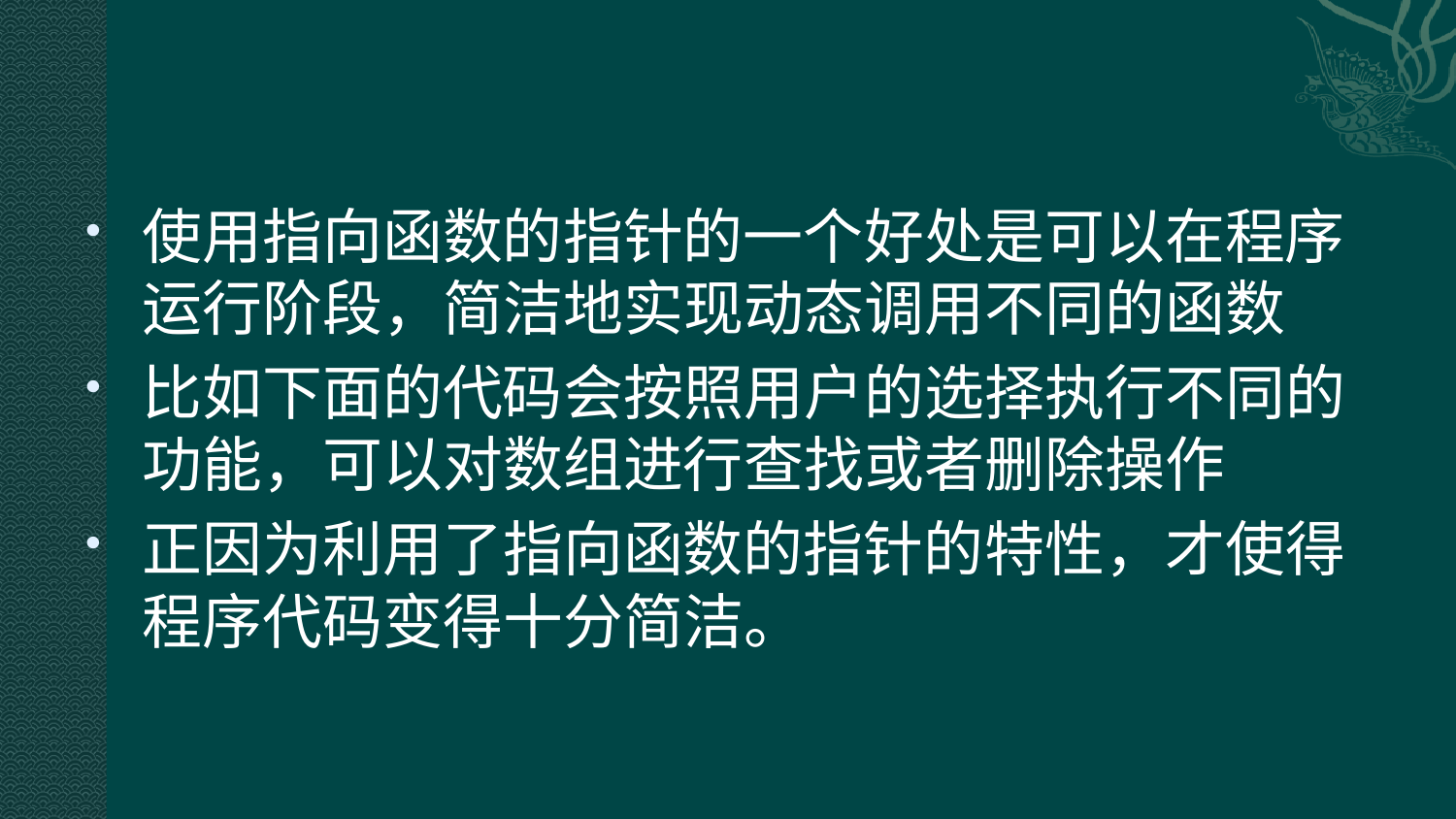

#
使用指向函数的指针的一个好处是可以在程序运行阶段，简洁地实现动态调用不同的函数
比如下面的代码会按照用户的选择执行不同的功能，可以对数组进行查找或者删除操作
正因为利用了指向函数的指针的特性，才使得程序代码变得十分简洁。